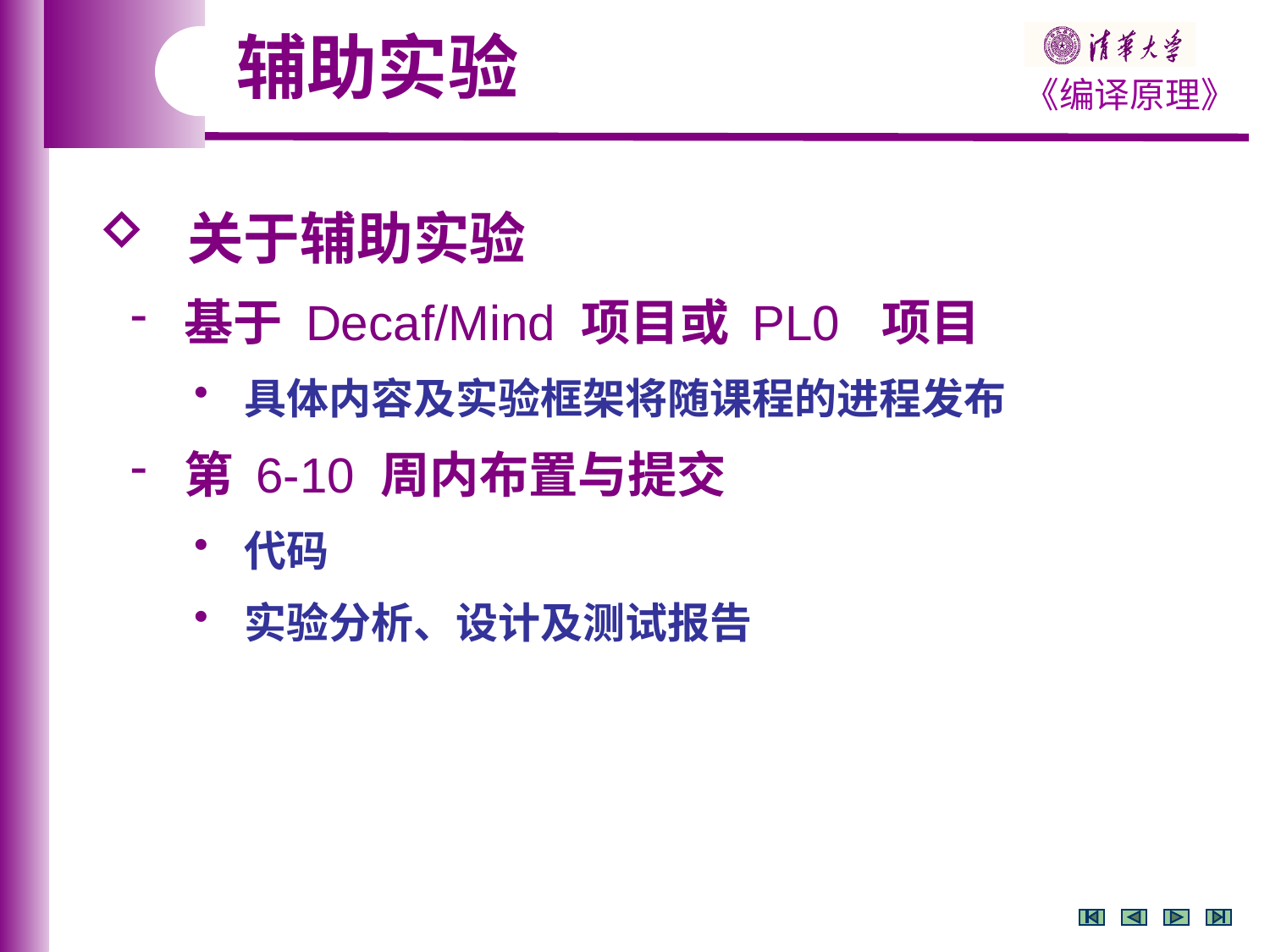

辅助实验
  关于辅助实验

 基于 Decaf/Mind 项目或 PL0 项目

 具体内容及实验框架将随课程的进程发布

 第 6-10 周内布置与提交

 代码

 实验分析、设计及测试报告